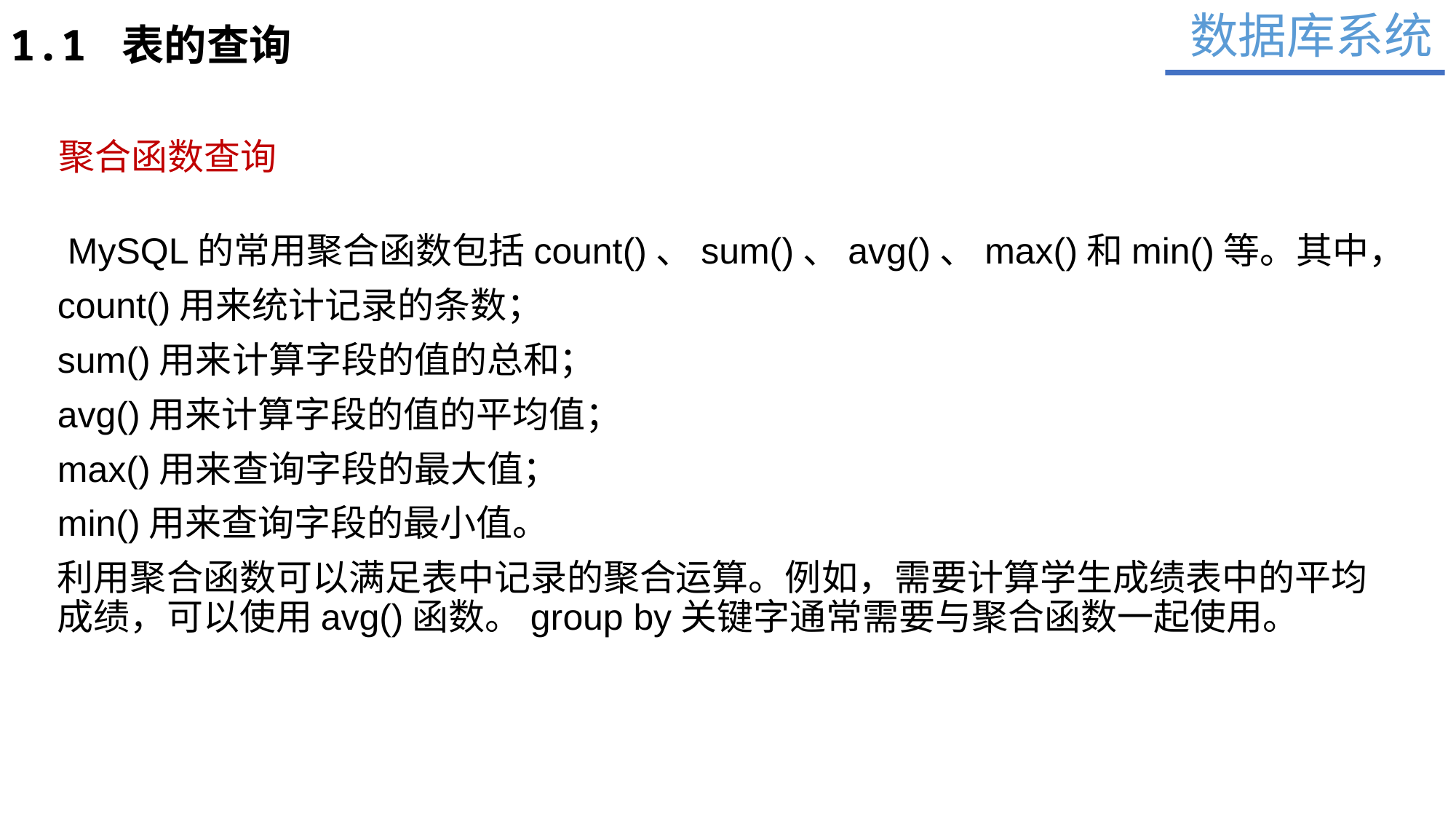

数据库系统
1.1 表的查询

聚合函数查询
 MySQL的常用聚合函数包括count()、sum()、avg()、max()和min()等。其中，
count()用来统计记录的条数；
sum()用来计算字段的值的总和；
avg()用来计算字段的值的平均值；
max()用来查询字段的最大值；
min()用来查询字段的最小值。
利用聚合函数可以满足表中记录的聚合运算。例如，需要计算学生成绩表中的平均成绩，可以使用avg()函数。group by关键字通常需要与聚合函数一起使用。